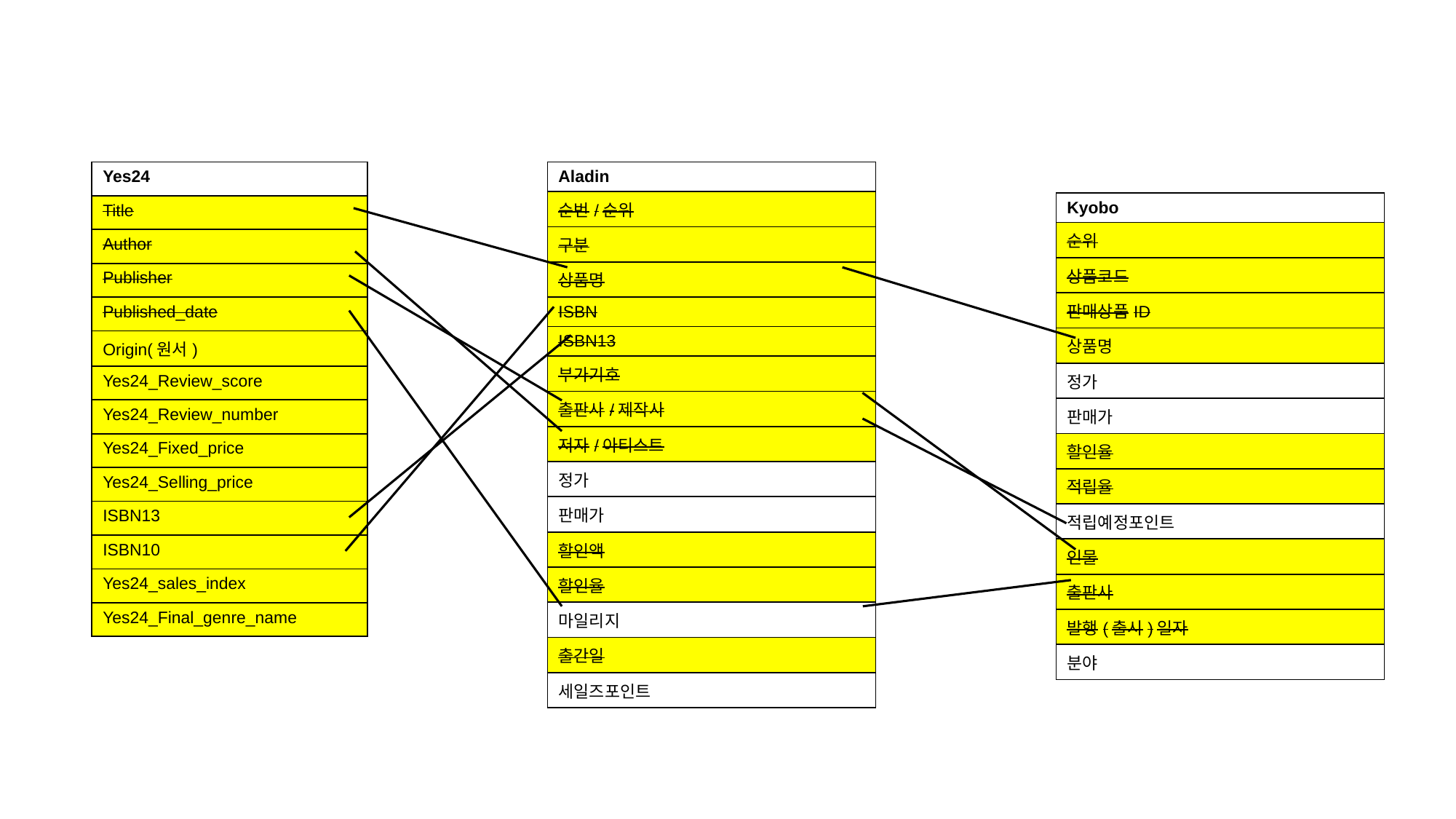

| Yes24 |
| --- |
| Title |
| Author |
| Publisher |
| Published\_date |
| Origin(원서) |
| Yes24\_Review\_score |
| Yes24\_Review\_number |
| Yes24\_Fixed\_price |
| Yes24\_Selling\_price |
| ISBN13 |
| ISBN10 |
| Yes24\_sales\_index |
| Yes24\_Final\_genre\_name |
| Aladin |
| --- |
| 순번/순위 |
| 구분 |
| 상품명 |
| ISBN |
| ISBN13 |
| 부가기호 |
| 출판사/제작사 |
| 저자/아티스트 |
| 정가 |
| 판매가 |
| 할인액 |
| 할인율 |
| 마일리지 |
| 출간일 |
| 세일즈포인트 |
| Kyobo |
| --- |
| 순위 |
| 상품코드 |
| 판매상품ID |
| 상품명 |
| 정가 |
| 판매가 |
| 할인율 |
| 적립율 |
| 적립예정포인트 |
| 인물 |
| 출판사 |
| 발행(출시)일자 |
| 분야 |